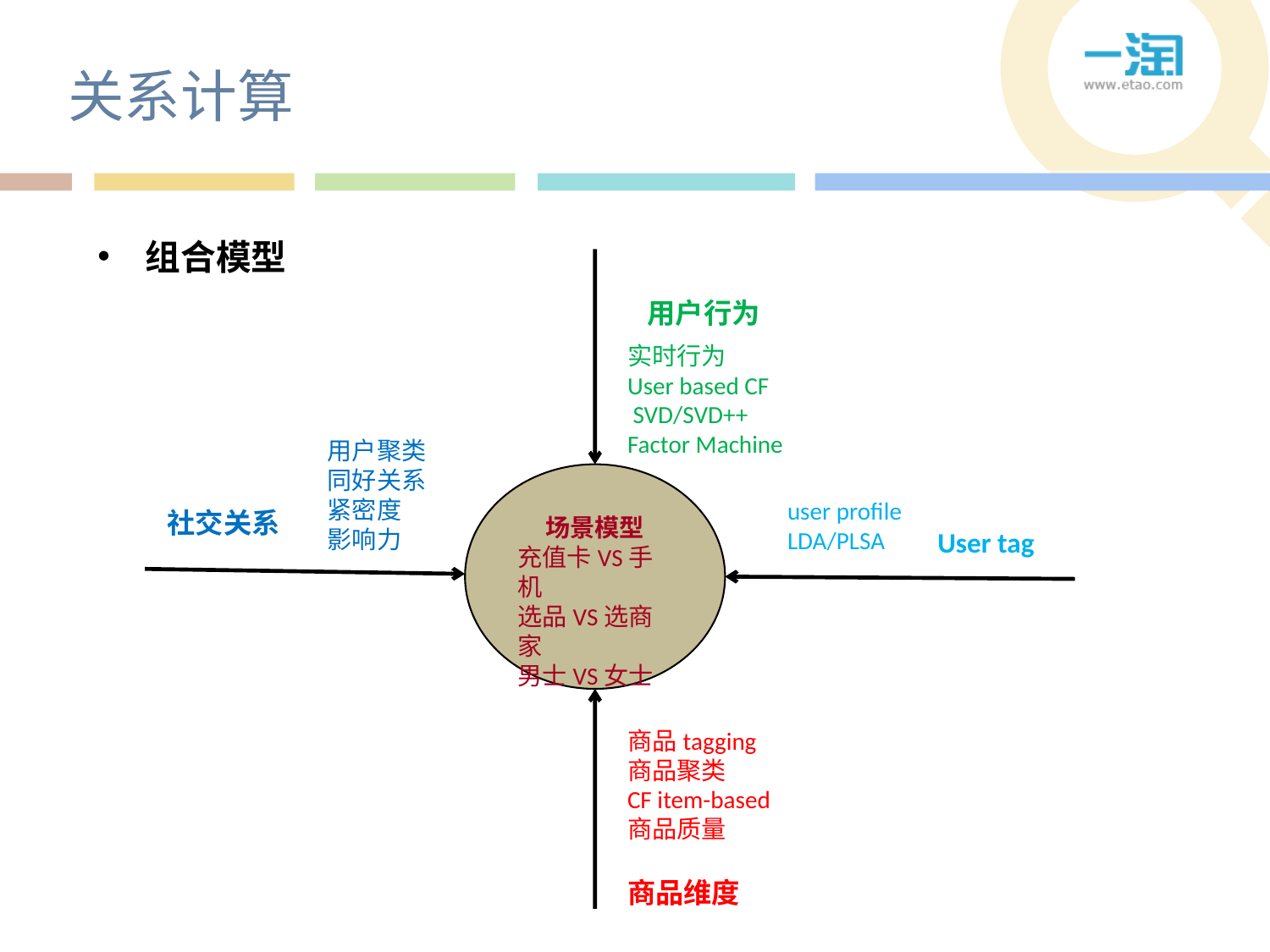

# 关系计算
组合模型

用户行为
实时行为
User based CF
 SVD/SVD++
Factor Machine

用户聚类
同好关系
紧密度
影响力

user profile
LDA/PLSA
社交关系
场景模型
充值卡VS手机
选品VS选商家
男士VS女士

User tag
商品tagging
商品聚类
CF item-based
商品质量
商品维度